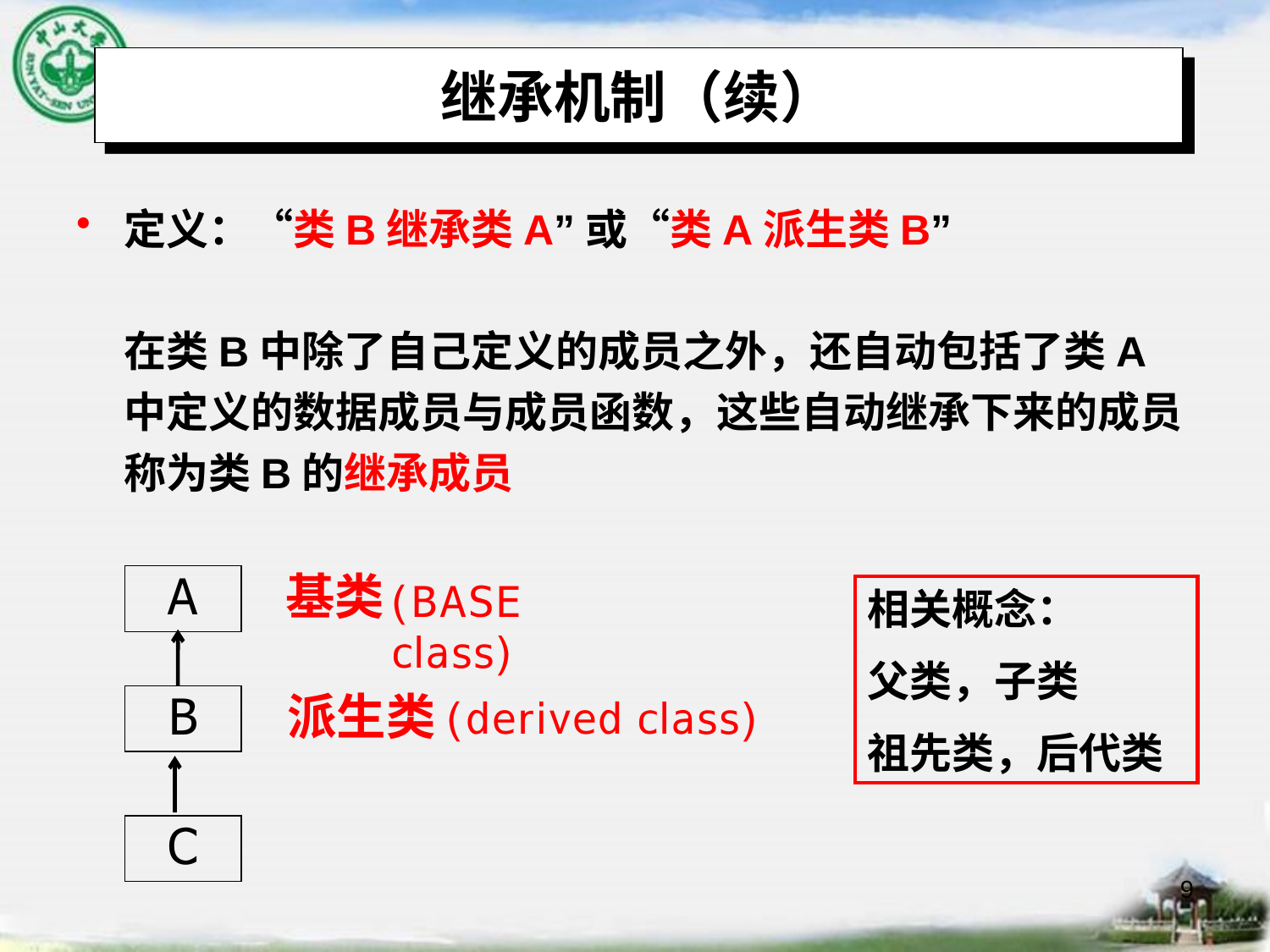

# 继承机制（续）
定义：“类B继承类A”或“类A派生类B”
在类B中除了自己定义的成员之外，还自动包括了类A中定义的数据成员与成员函数，这些自动继承下来的成员称为类B的继承成员
A
基类
(BASE class)
相关概念：
父类，子类
祖先类，后代类

B
派生类
(derived class)

C
9